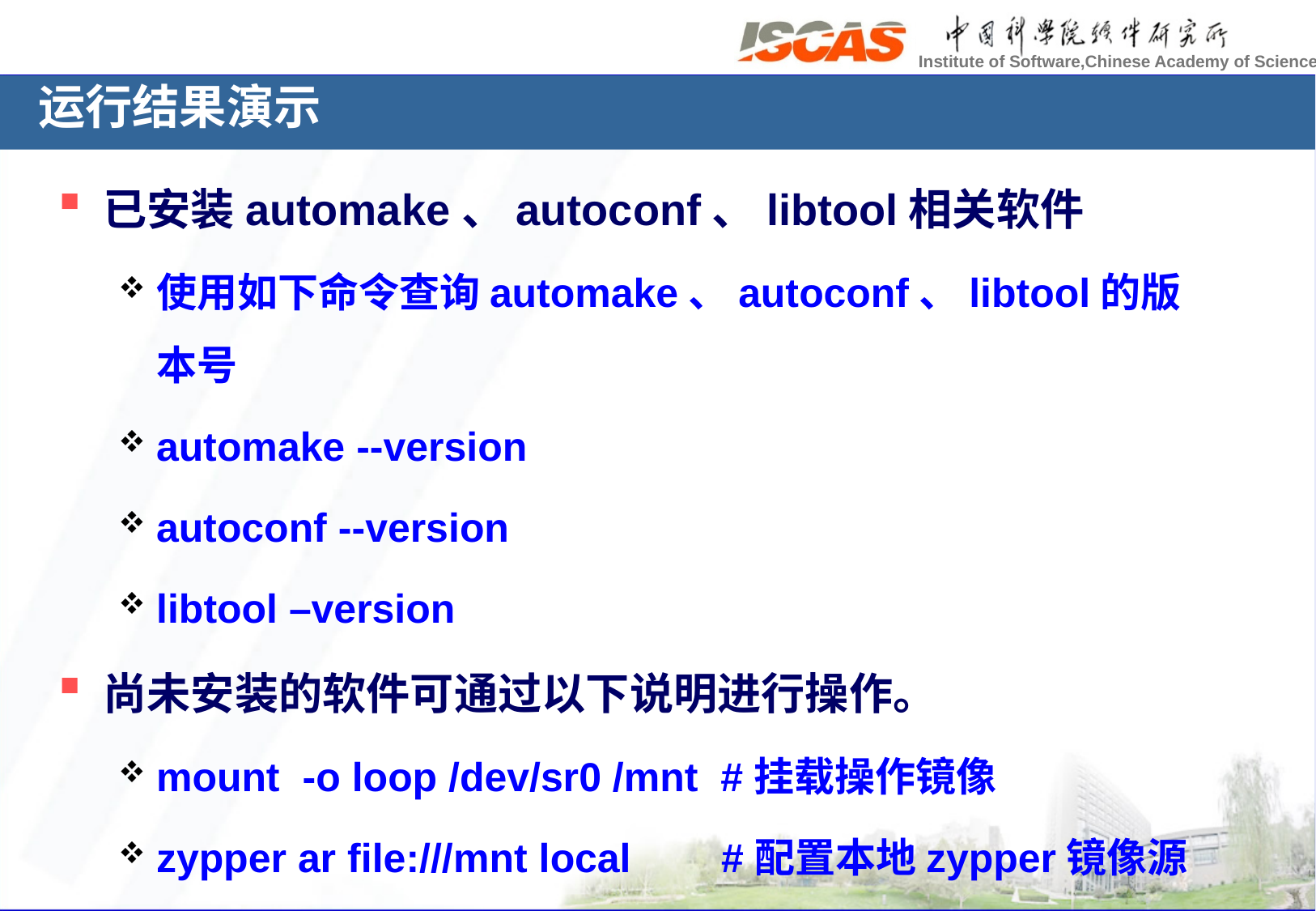

运行结果演示
已安装automake、autoconf、libtool相关软件
使用如下命令查询automake、autoconf、libtool的版本号
automake --version
autoconf --version
libtool –version
尚未安装的软件可通过以下说明进行操作。
mount  -o loop /dev/sr0 /mnt  #挂载操作镜像
zypper ar file:///mnt local        #配置本地zypper镜像源
zypper install gcc